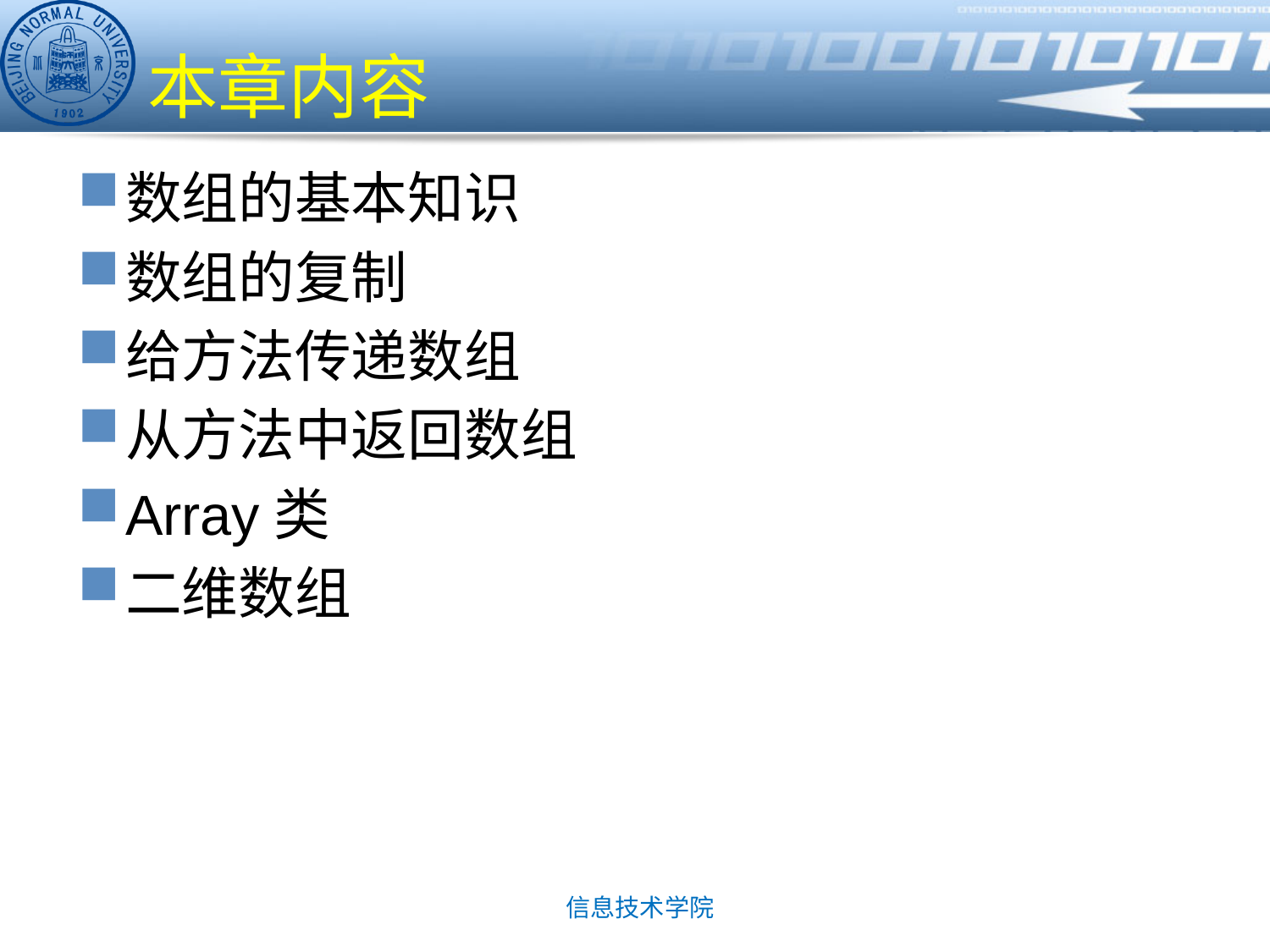

# 本章内容
数组的基本知识
数组的复制
给方法传递数组
从方法中返回数组
Array类
二维数组
2